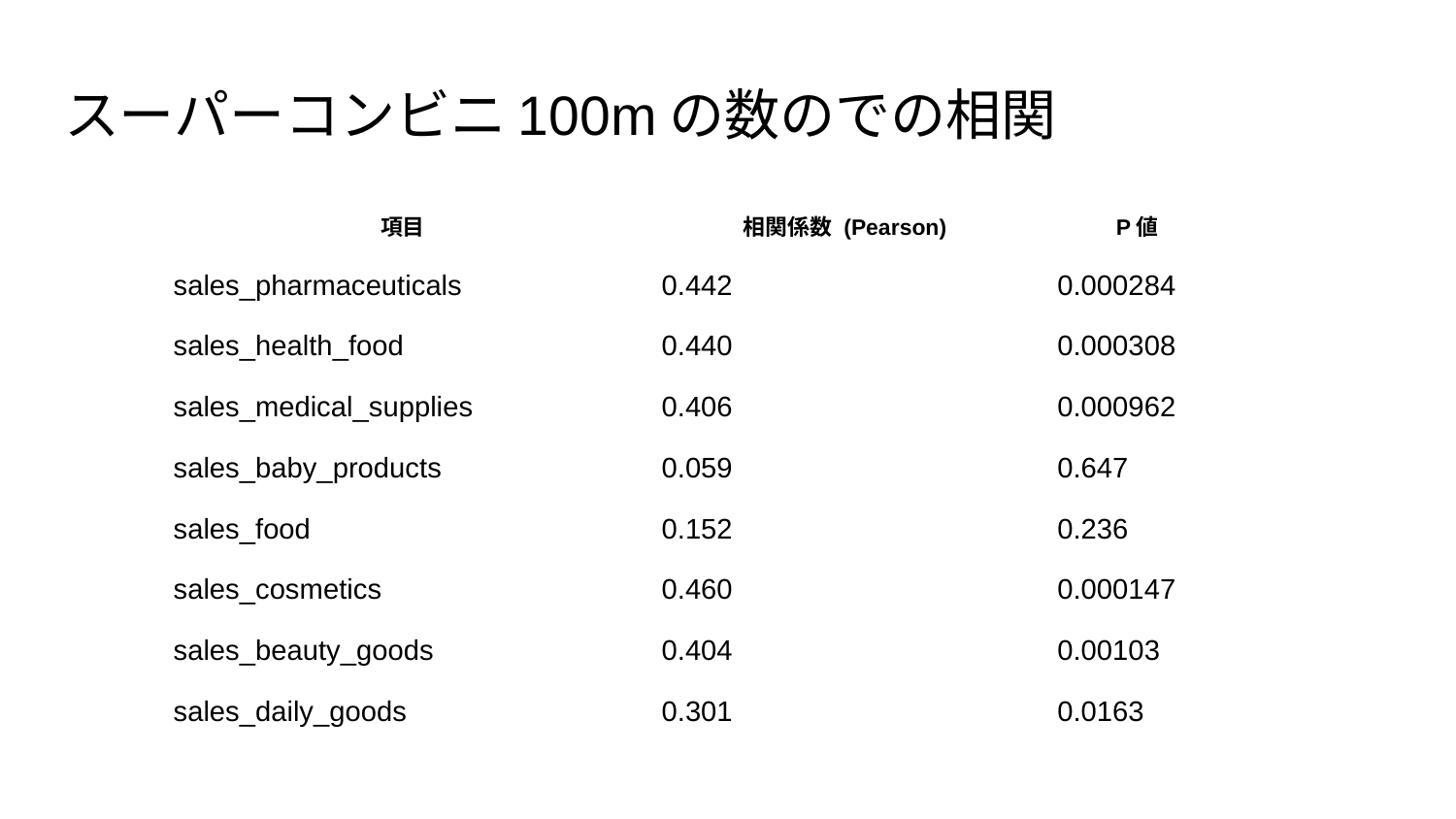

# スーパーコンビニ100mの数のでの相関

| 項目 | 相関係数 (Pearson) | P値 |
| --- | --- | --- |
| sales\_pharmaceuticals | 0.442 | 0.000284 |
| sales\_health\_food | 0.440 | 0.000308 |
| sales\_medical\_supplies | 0.406 | 0.000962 |
| sales\_baby\_products | 0.059 | 0.647 |
| sales\_food | 0.152 | 0.236 |
| sales\_cosmetics | 0.460 | 0.000147 |
| sales\_beauty\_goods | 0.404 | 0.00103 |
| sales\_daily\_goods | 0.301 | 0.0163 |